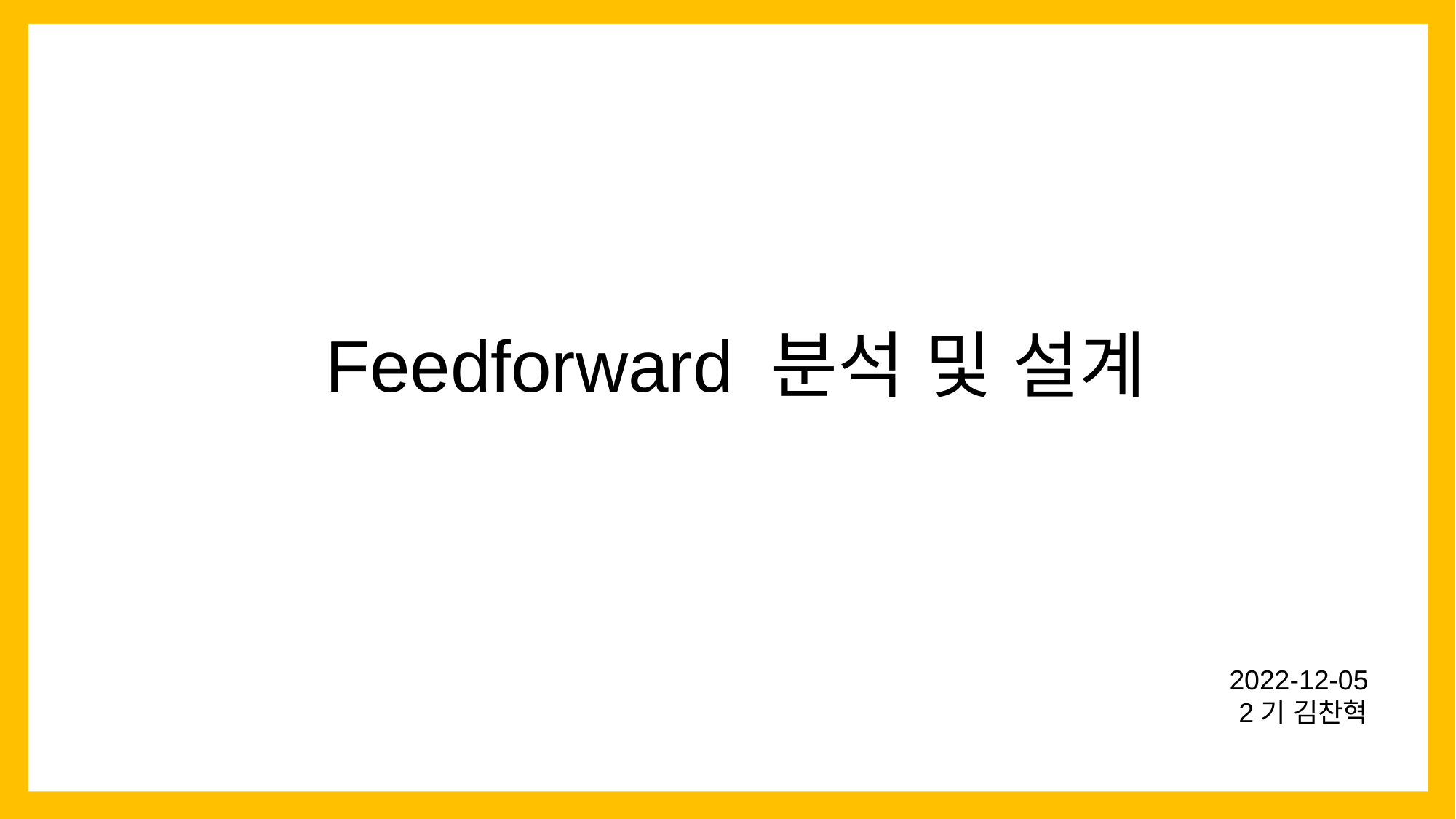

Feedforward 분석 및 설계
2022-12-05
2기 김찬혁